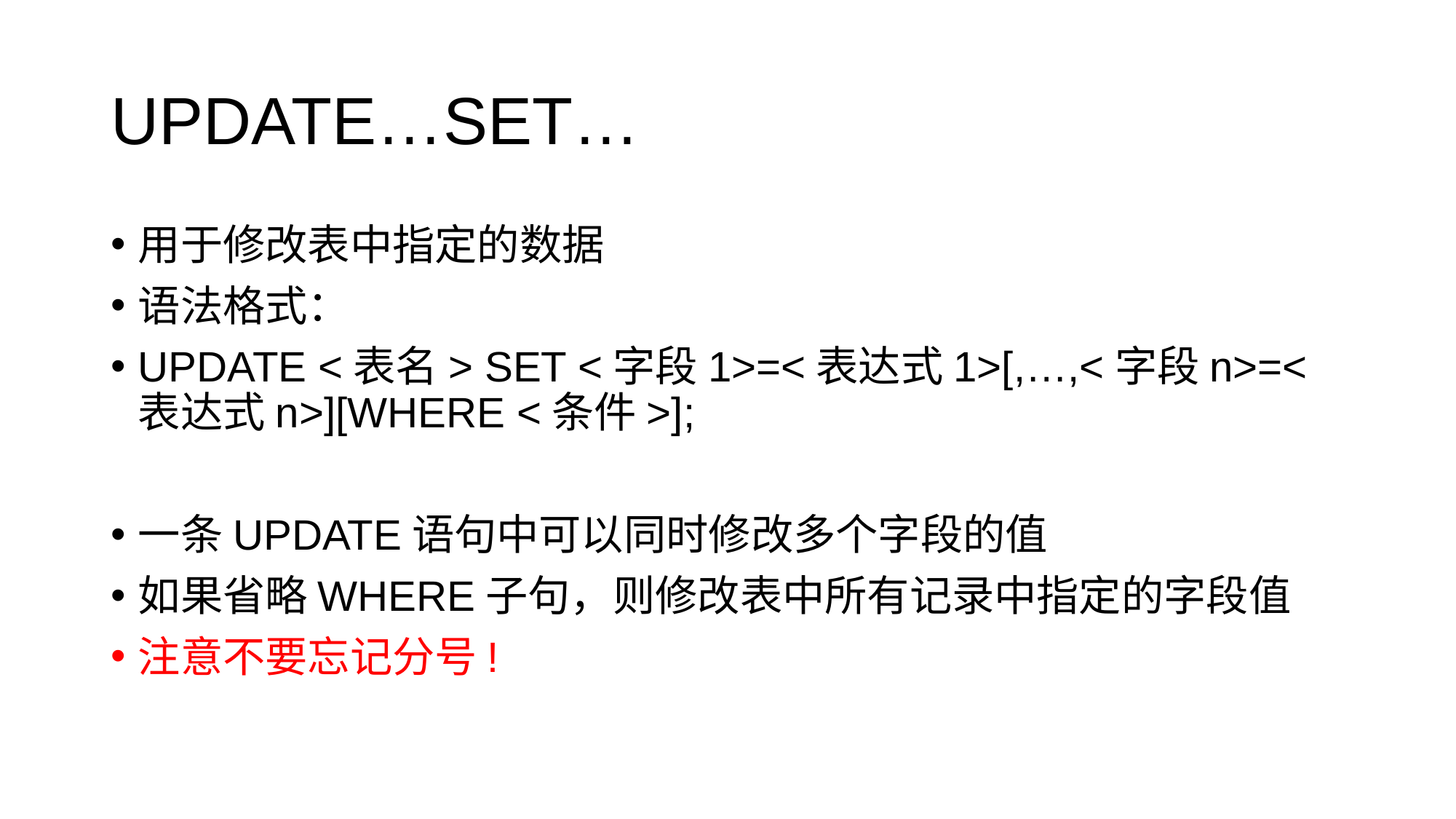

# UPDATE…SET…
用于修改表中指定的数据
语法格式：
UPDATE <表名> SET <字段1>=<表达式1>[,…,<字段n>=<表达式n>][WHERE <条件>];

一条UPDATE语句中可以同时修改多个字段的值
如果省略WHERE子句，则修改表中所有记录中指定的字段值
注意不要忘记分号!